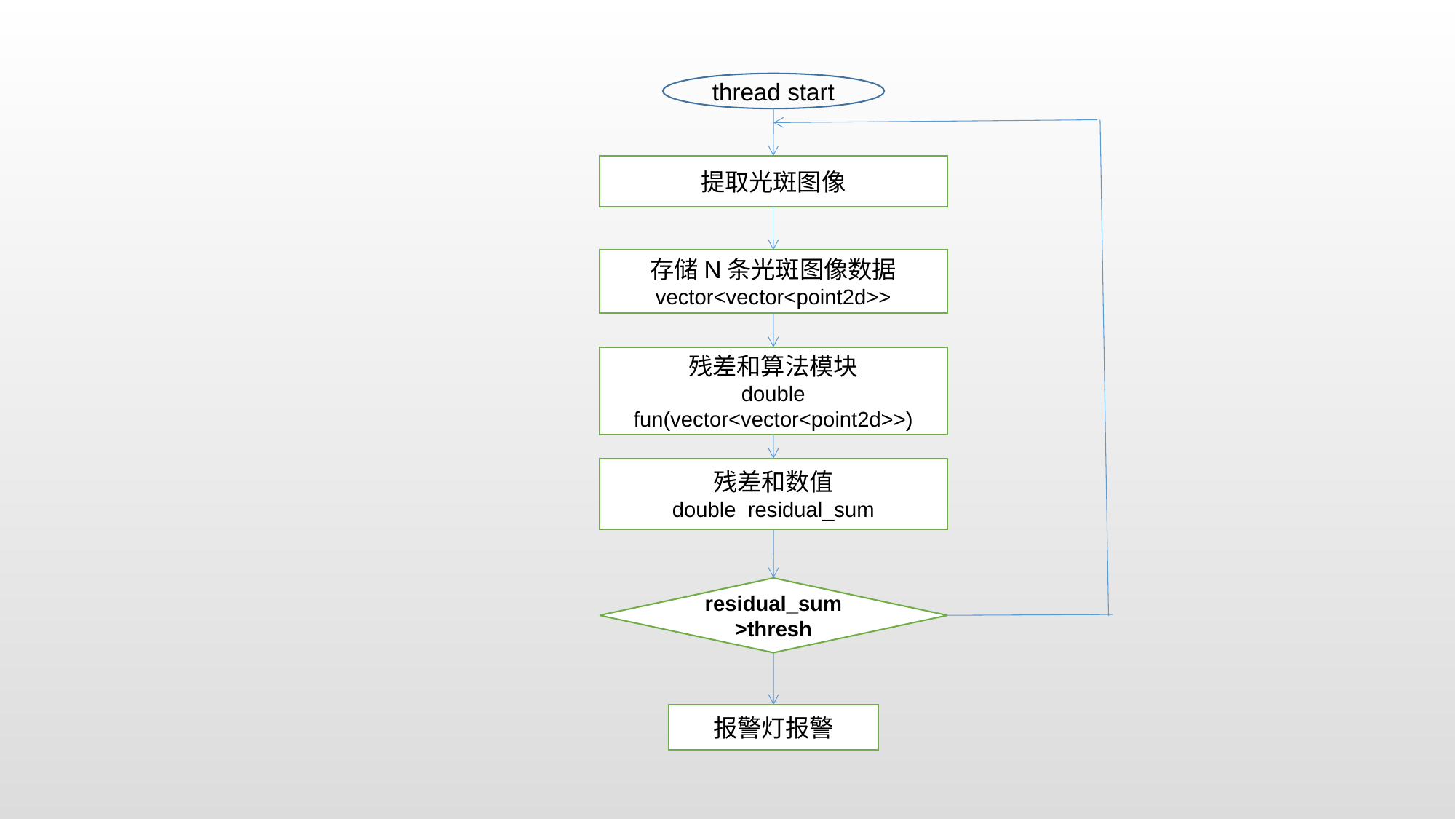

thread start
提取光斑图像
存储N条光斑图像数据
vector<vector<point2d>>
残差和算法模块
double fun(vector<vector<point2d>>)
残差和数值
double  residual_sum
residual_sum >thresh
报警灯报警